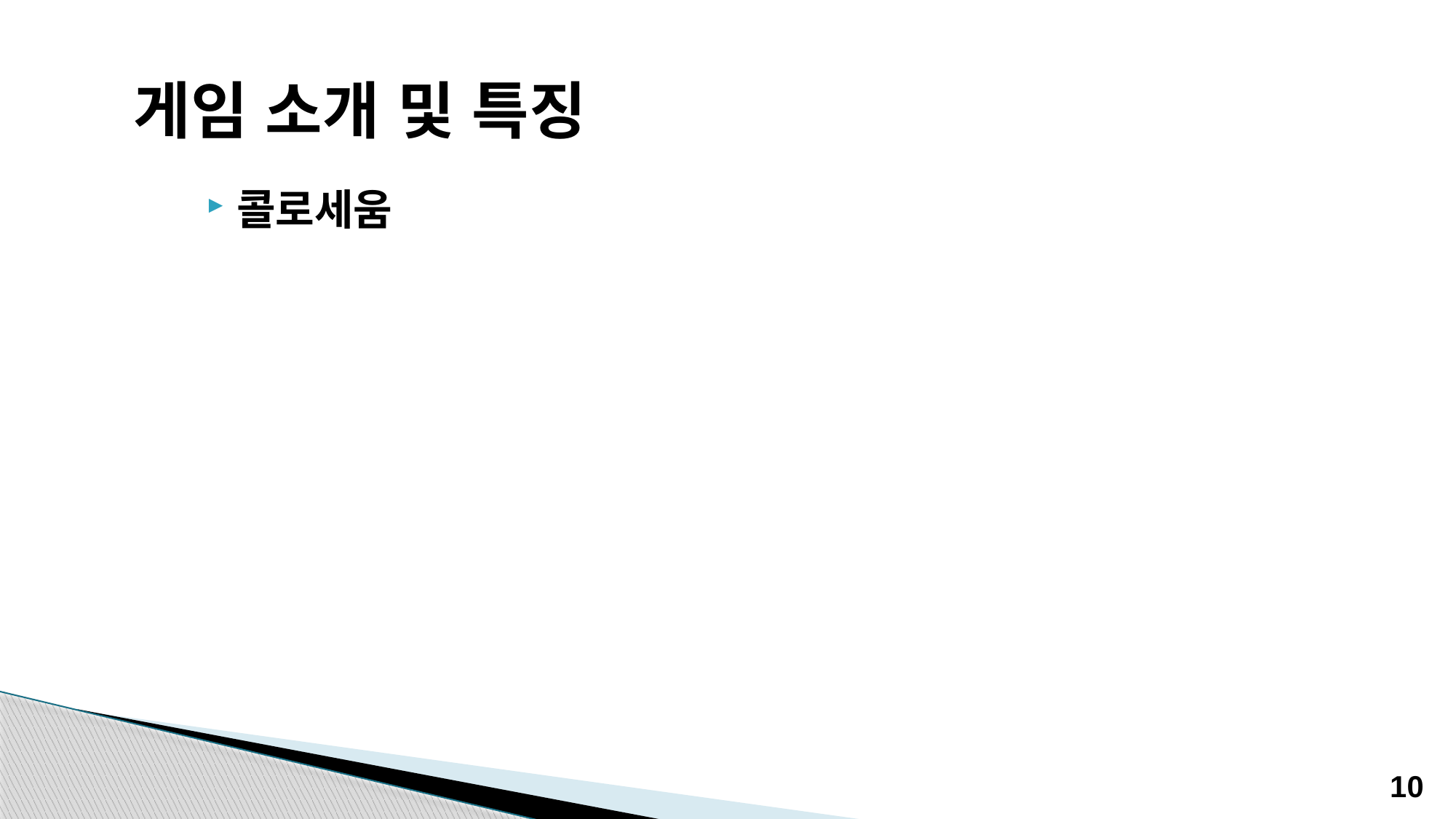

# 게임 소개 및 특징
콜로세움

10